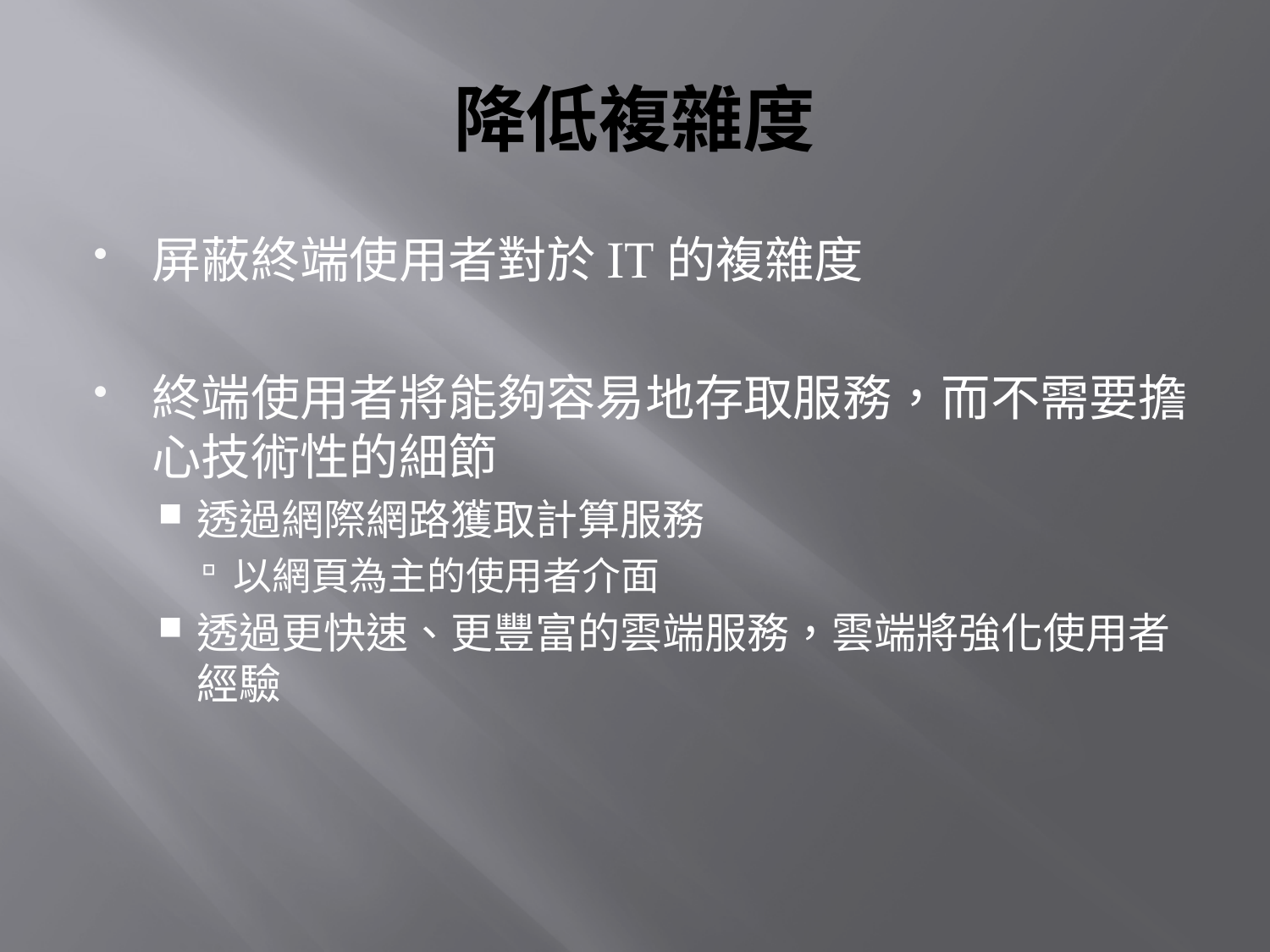

# 降低複雜度
屏蔽終端使用者對於IT的複雜度

終端使用者將能夠容易地存取服務，而不需要擔心技術性的細節
透過網際網路獲取計算服務
以網頁為主的使用者介面
透過更快速、更豐富的雲端服務，雲端將強化使用者經驗